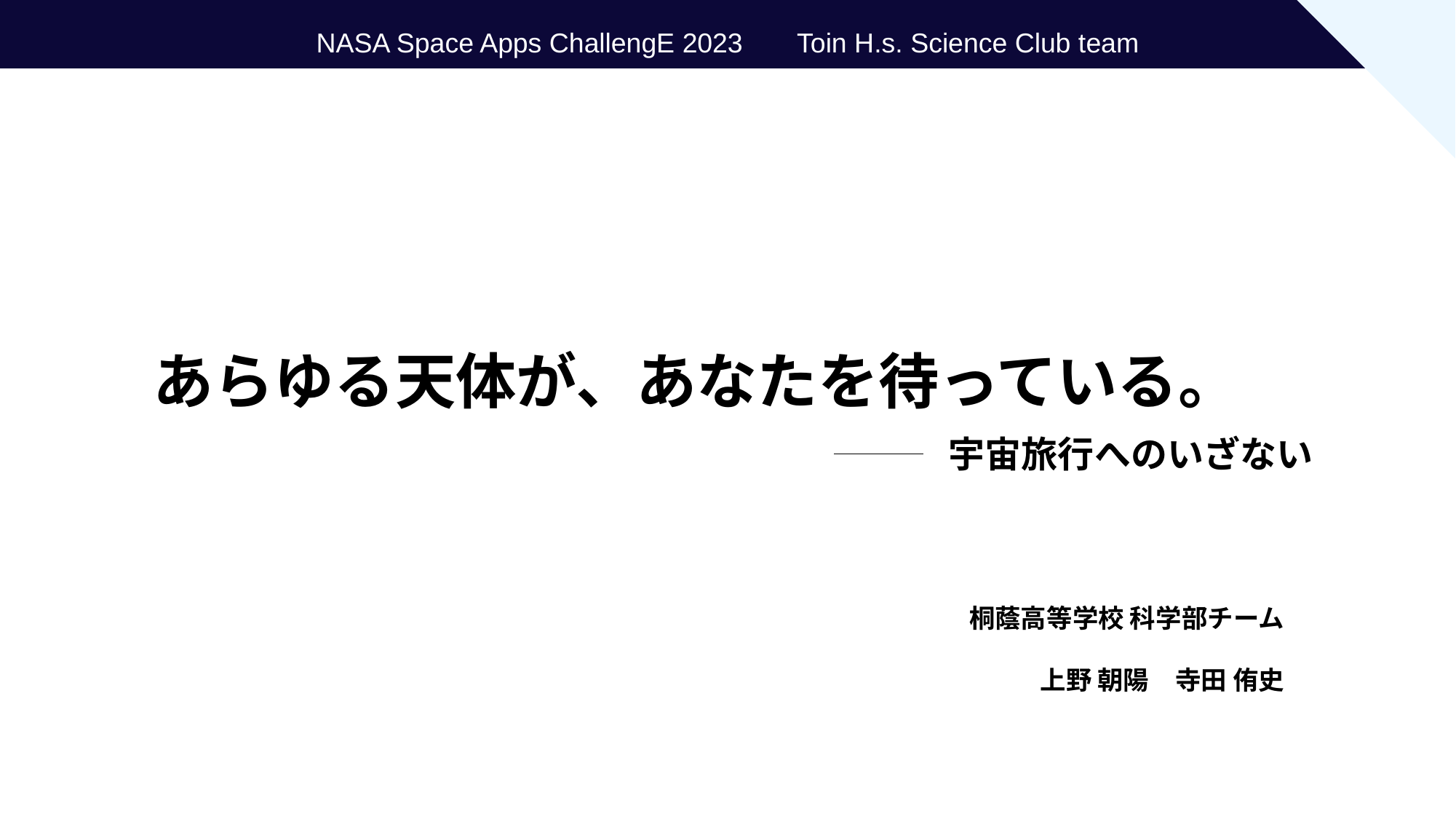

NASA Space Apps ChallengE 2023 　 Toin H.s. Science Club team

あらゆる天体が、あなたを待っている。
 宇宙旅行へのいざない
桐蔭高等学校 科学部チーム
上野 朝陽　寺田 侑史